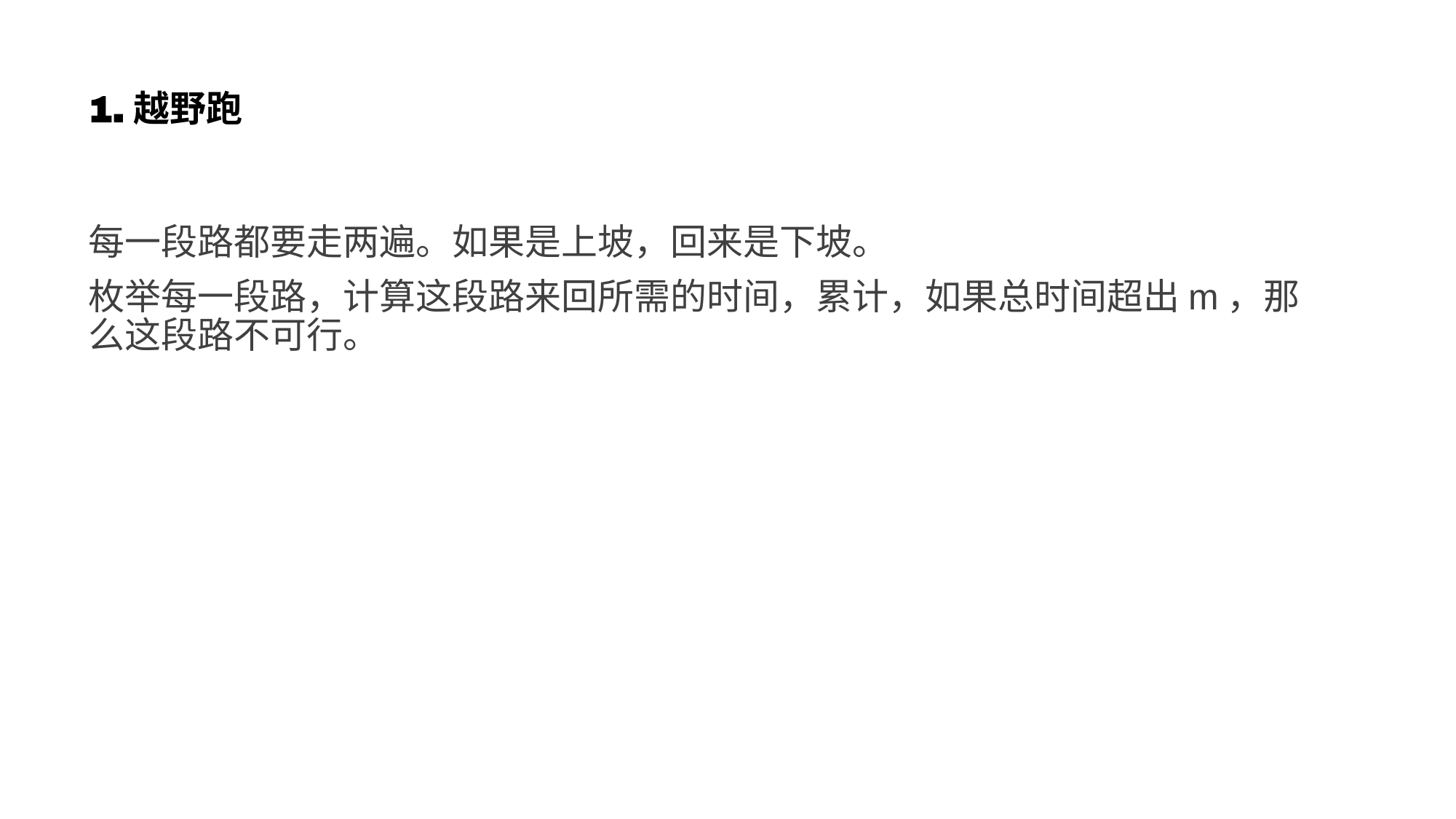

# 1.越野跑
每一段路都要走两遍。如果是上坡，回来是下坡。
枚举每一段路，计算这段路来回所需的时间，累计，如果总时间超出m，那么这段路不可行。